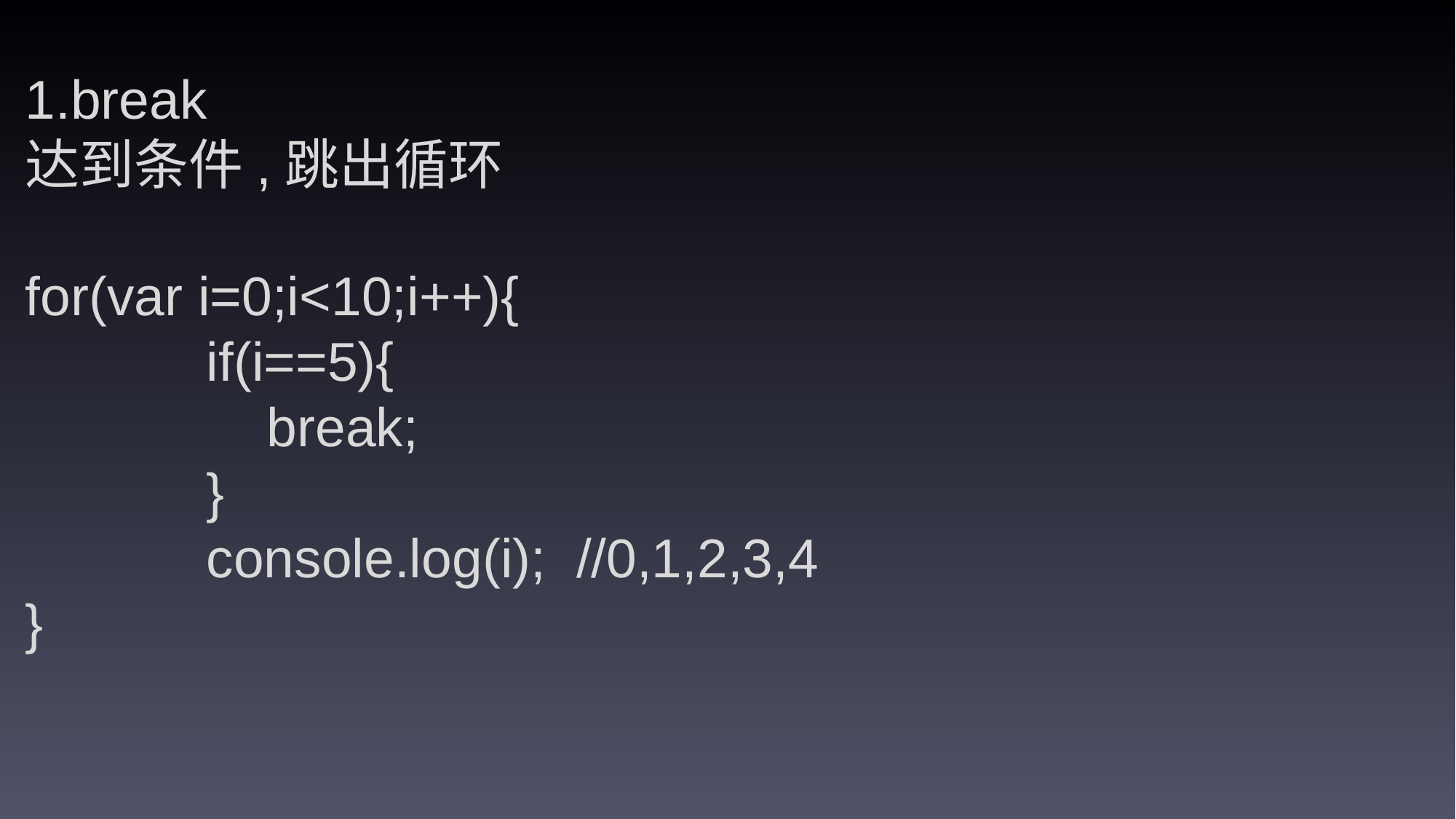

1.break
达到条件,跳出循环

for(var i=0;i<10;i++){
            if(i==5){
                break;
            }
            console.log(i);  //0,1,2,3,4
}